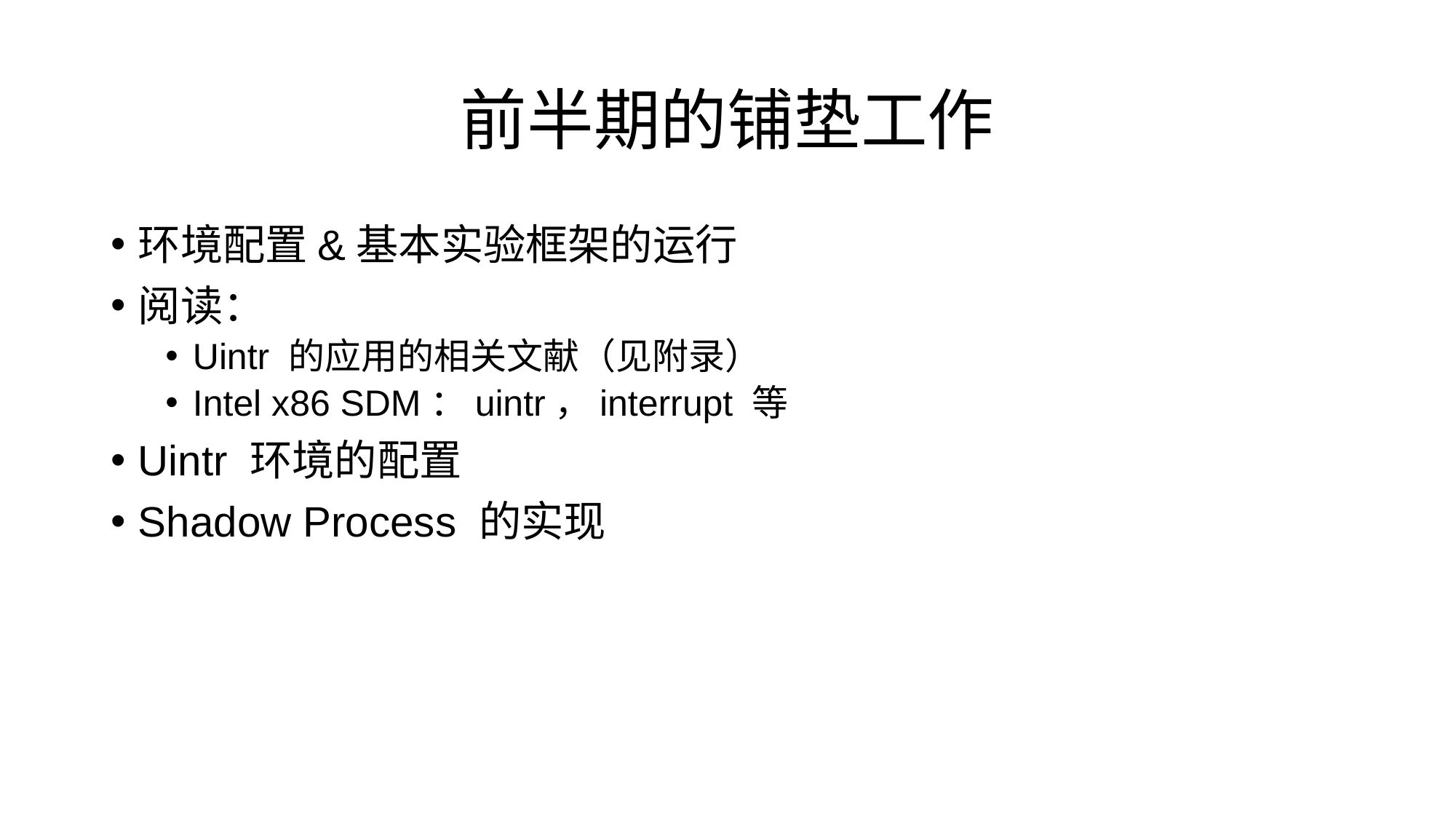

# 前半期的铺垫工作
环境配置&基本实验框架的运行
阅读：
Uintr 的应用的相关文献（见附录）
Intel x86 SDM：uintr，interrupt 等
Uintr 环境的配置
Shadow Process 的实现